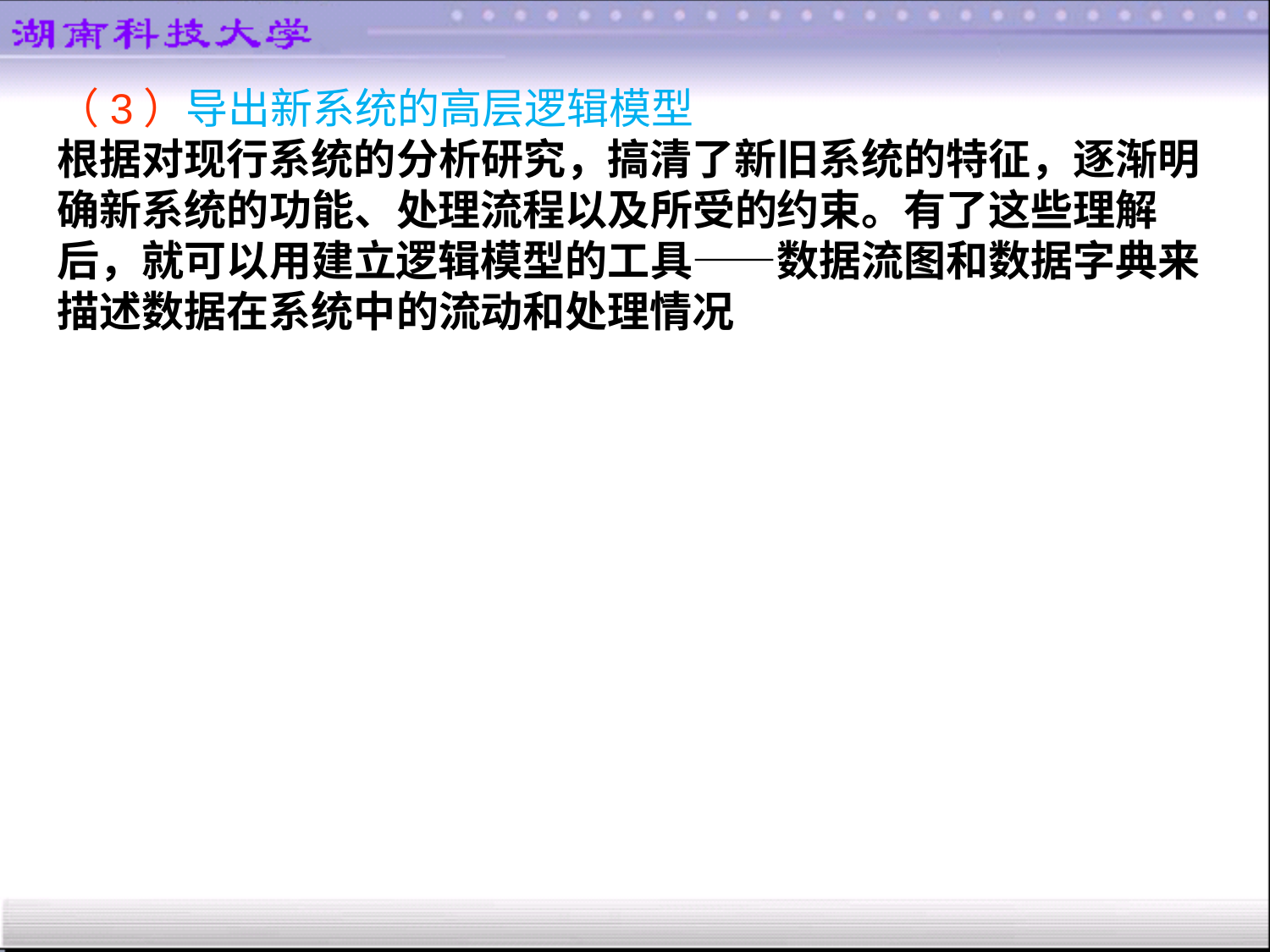

（3）导出新系统的高层逻辑模型
根据对现行系统的分析研究，搞清了新旧系统的特征，逐渐明确新系统的功能、处理流程以及所受的约束。有了这些理解后，就可以用建立逻辑模型的工具——数据流图和数据字典来描述数据在系统中的流动和处理情况